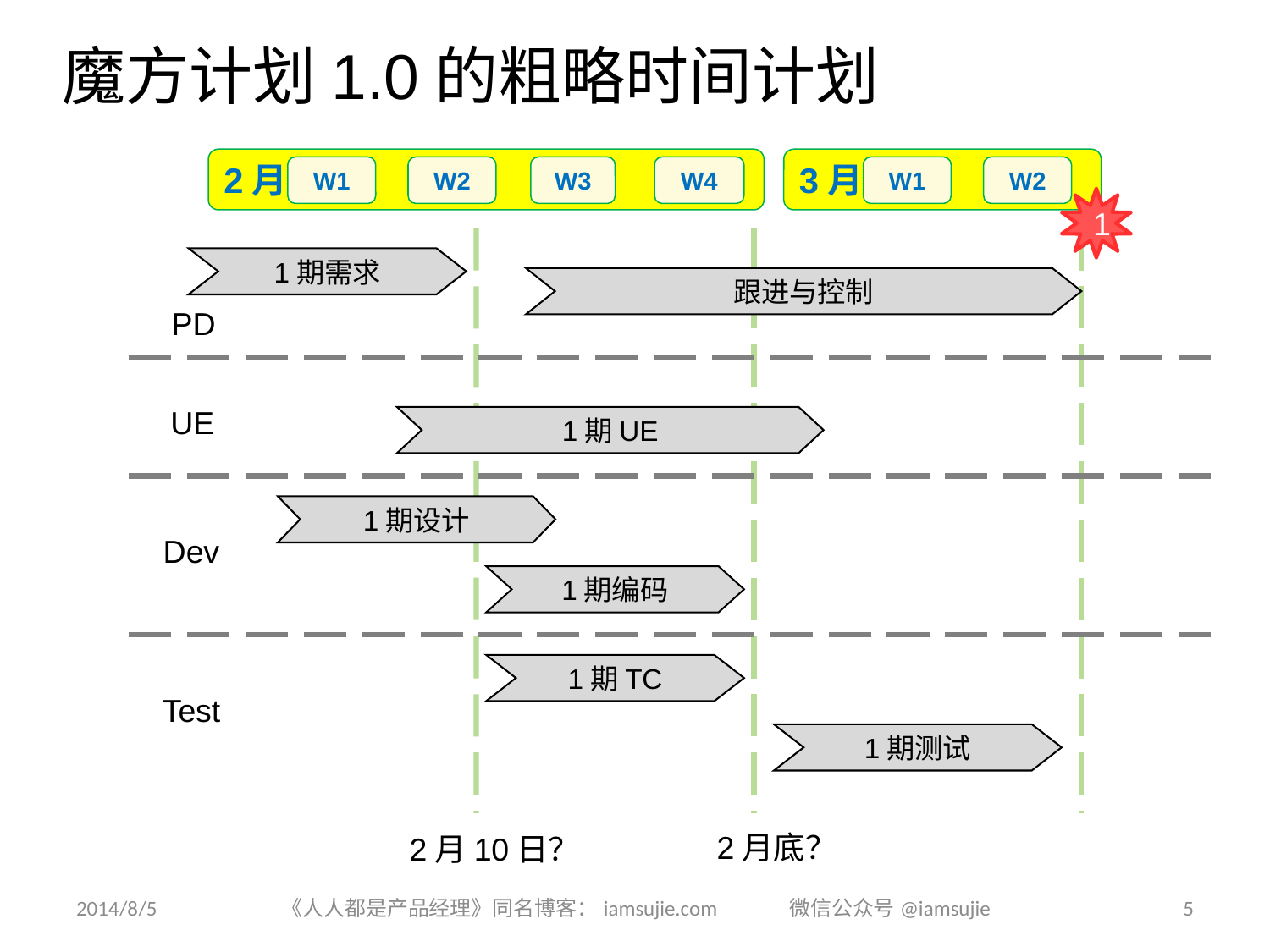

# 魔方计划1.0的粗略时间计划
2月
3月
W1
W2
W3
W4
W1
W2
1
1期需求
跟进与控制
PD
UE
1期UE
1期设计
Dev
1期编码
1期TC
Test
1期测试
2月底？
2月10日？
2014/8/5
《人人都是产品经理》同名博客：iamsujie.com 	微信公众号@iamsujie
5